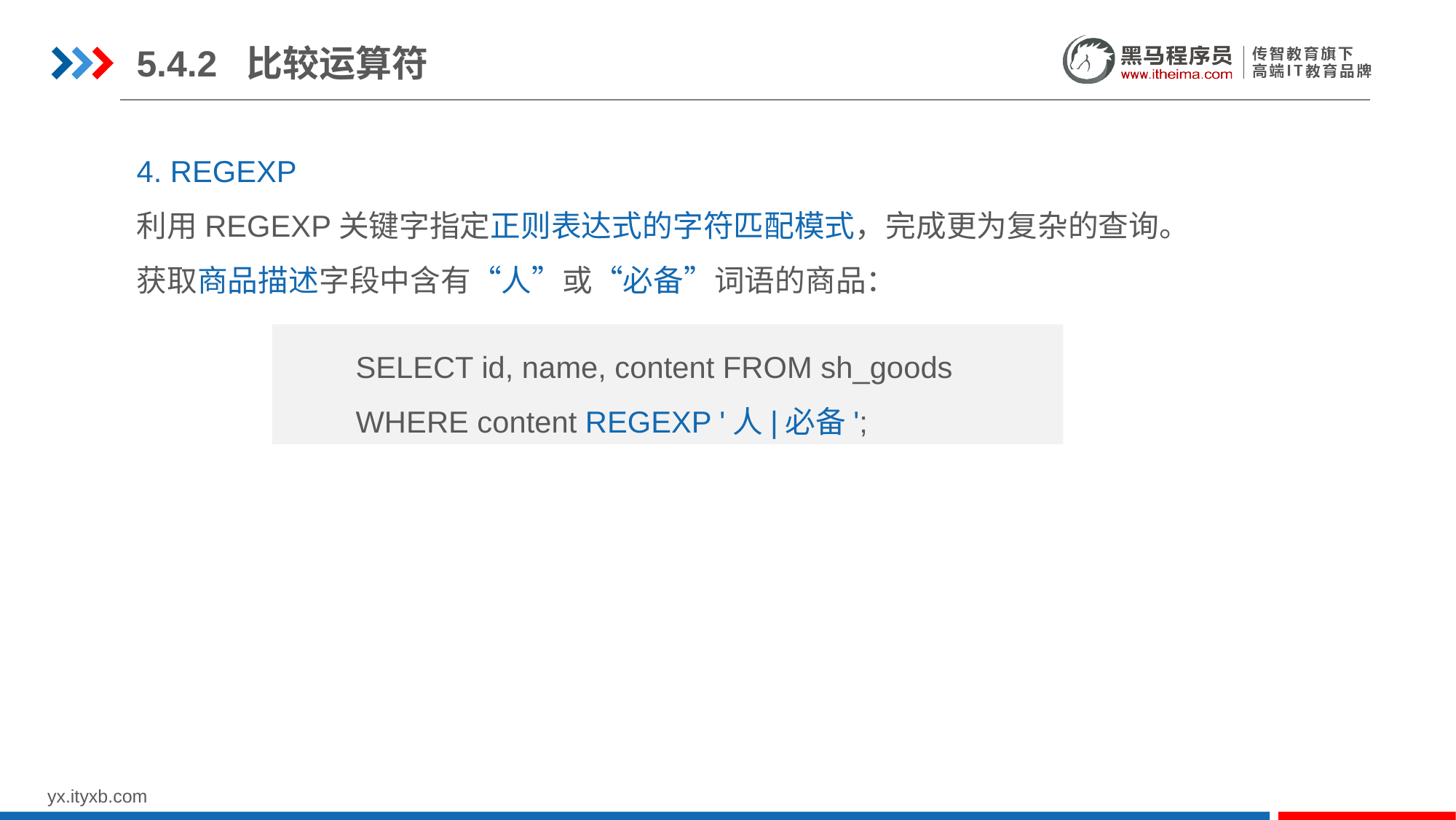

5.4.2  比较运算符
4. REGEXP
利用REGEXP关键字指定正则表达式的字符匹配模式，完成更为复杂的查询。
获取商品描述字段中含有“人”或“必备”词语的商品：
SELECT id, name, content FROM sh_goods
WHERE content REGEXP '人|必备';